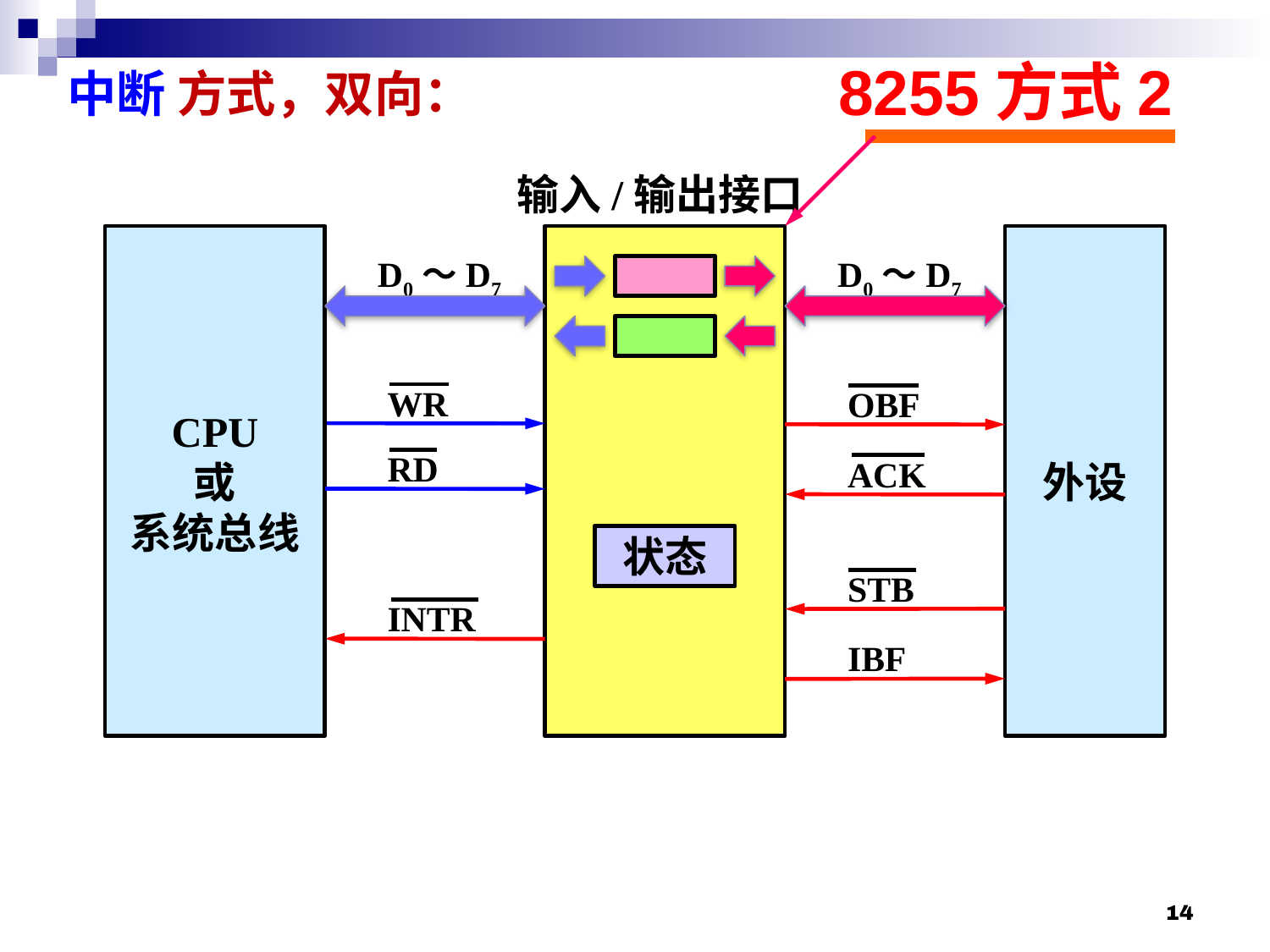

8255方式2
中断 方式，双向：
输入/输出接口
CPU
或
系统总线

外设
D0～D7
D0～D7

WR
OBF
RD
ACK
状态
STB
INTR
IBF
14